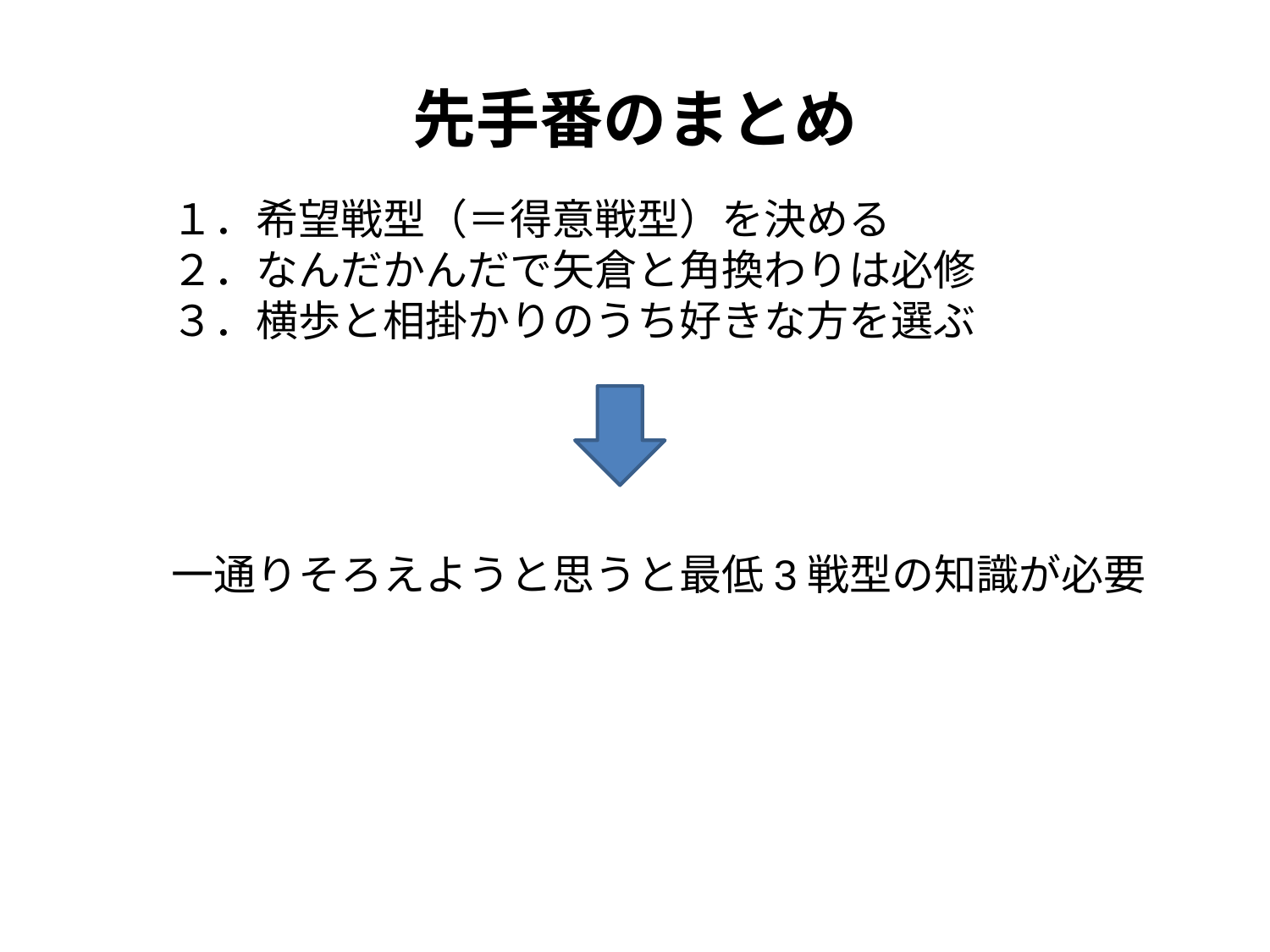

# 先手番のまとめ
１．希望戦型（＝得意戦型）を決める
２．なんだかんだで矢倉と角換わりは必修
３．横歩と相掛かりのうち好きな方を選ぶ

一通りそろえようと思うと最低3戦型の知識が必要